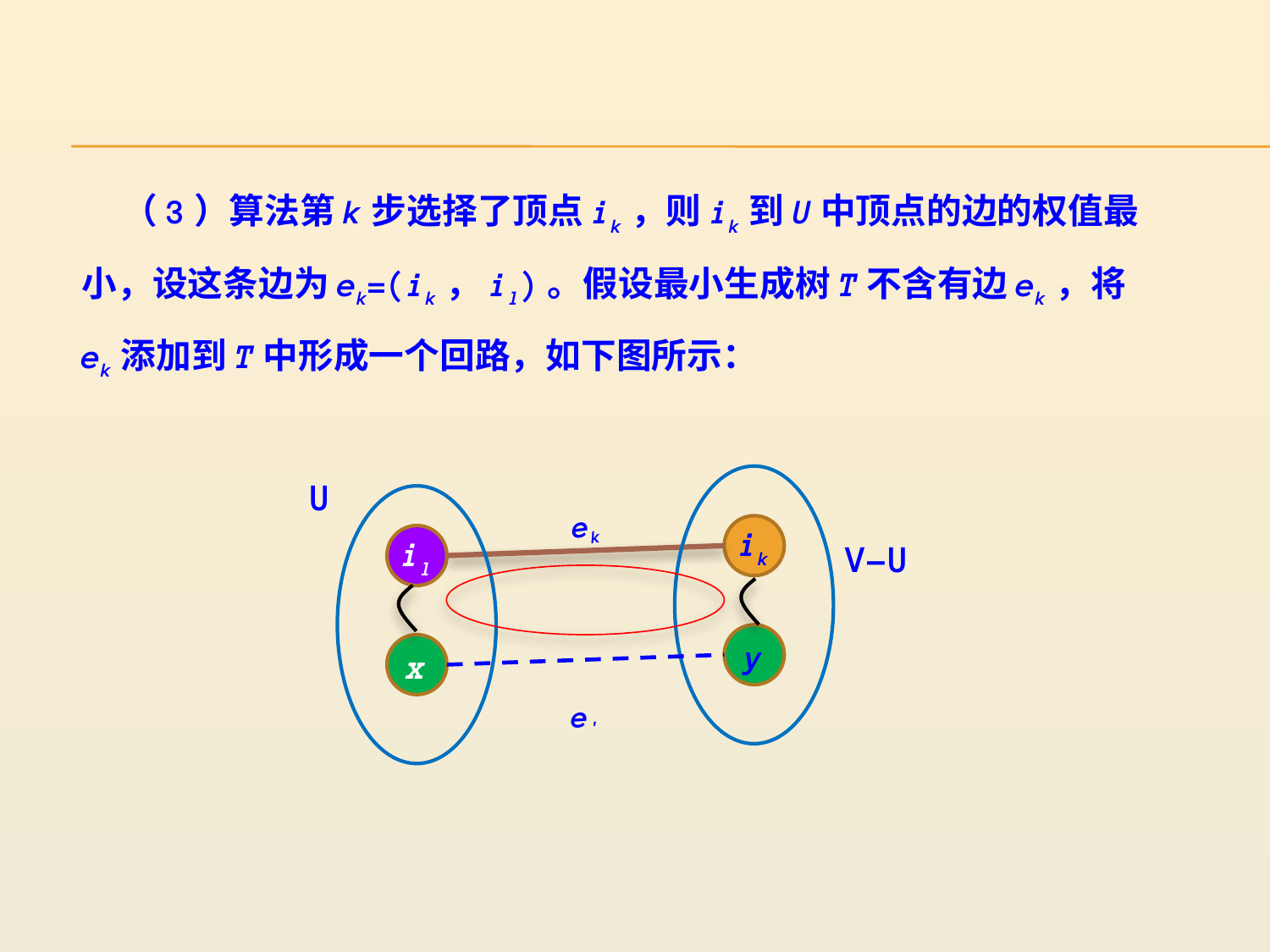

（3）算法第k步选择了顶点ik，则ik到U中顶点的边的权值最小，设这条边为ek=(ik，il)。假设最小生成树T不含有边ek，将ek添加到T中形成一个回路，如下图所示：
U

ek
ik
il
V-U

y
x
e'